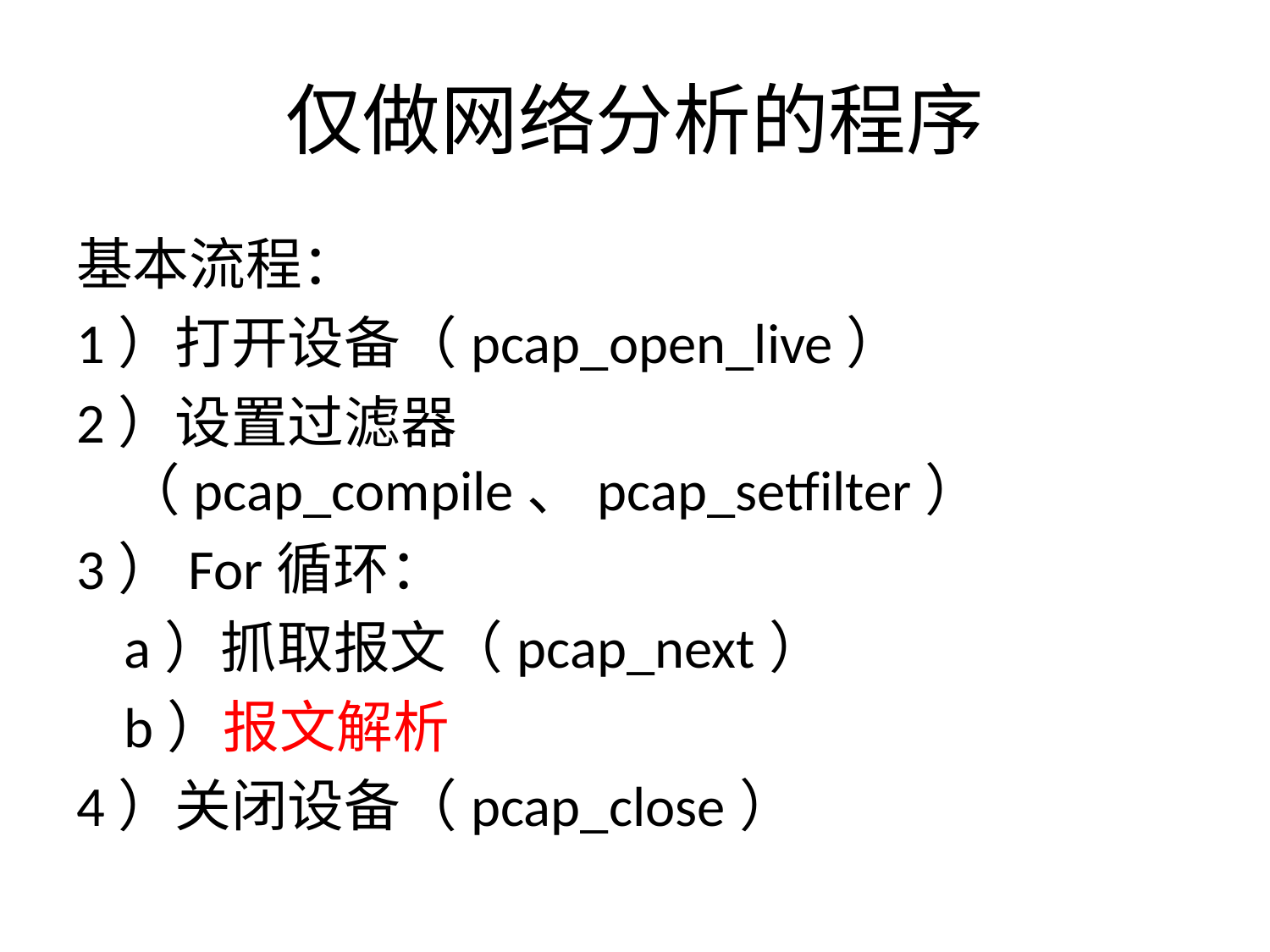

# 仅做网络分析的程序
基本流程：
1）打开设备（pcap_open_live）
2）设置过滤器（pcap_compile、pcap_setfilter）
3）For循环：
	a）抓取报文（pcap_next）
	b）报文解析
4）关闭设备（pcap_close）